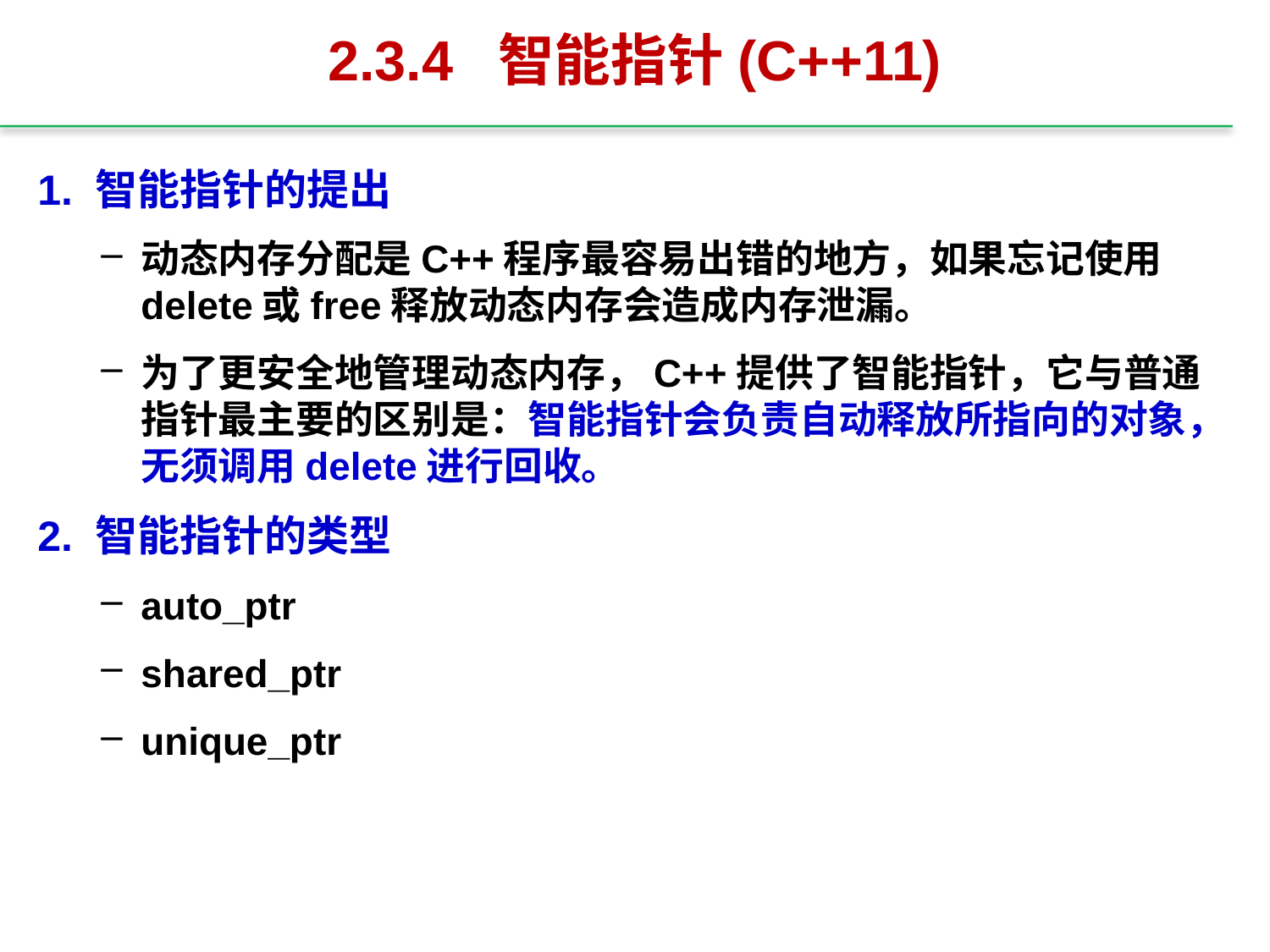

# 2.3.4  智能指针(C++11)
1. 智能指针的提出
动态内存分配是C++程序最容易出错的地方，如果忘记使用delete或free释放动态内存会造成内存泄漏。
为了更安全地管理动态内存，C++提供了智能指针，它与普通指针最主要的区别是：智能指针会负责自动释放所指向的对象，无须调用delete进行回收。
2. 智能指针的类型
auto_ptr
shared_ptr
unique_ptr